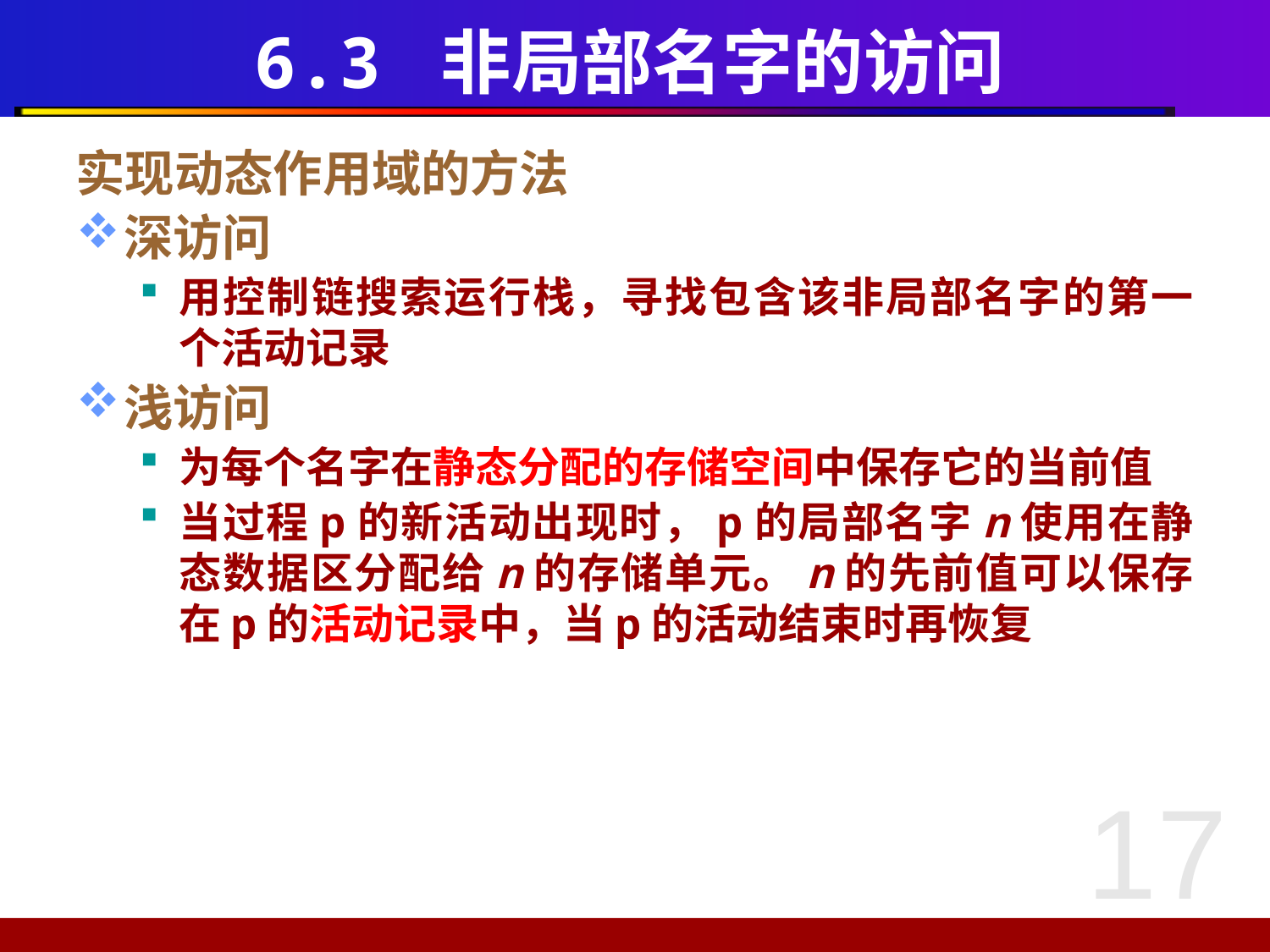

# 6.3 非局部名字的访问
实现动态作用域的方法
深访问
用控制链搜索运行栈，寻找包含该非局部名字的第一个活动记录
浅访问
为每个名字在静态分配的存储空间中保存它的当前值
当过程p的新活动出现时，p的局部名字n使用在静态数据区分配给n的存储单元。n的先前值可以保存在p的活动记录中，当p的活动结束时再恢复
17